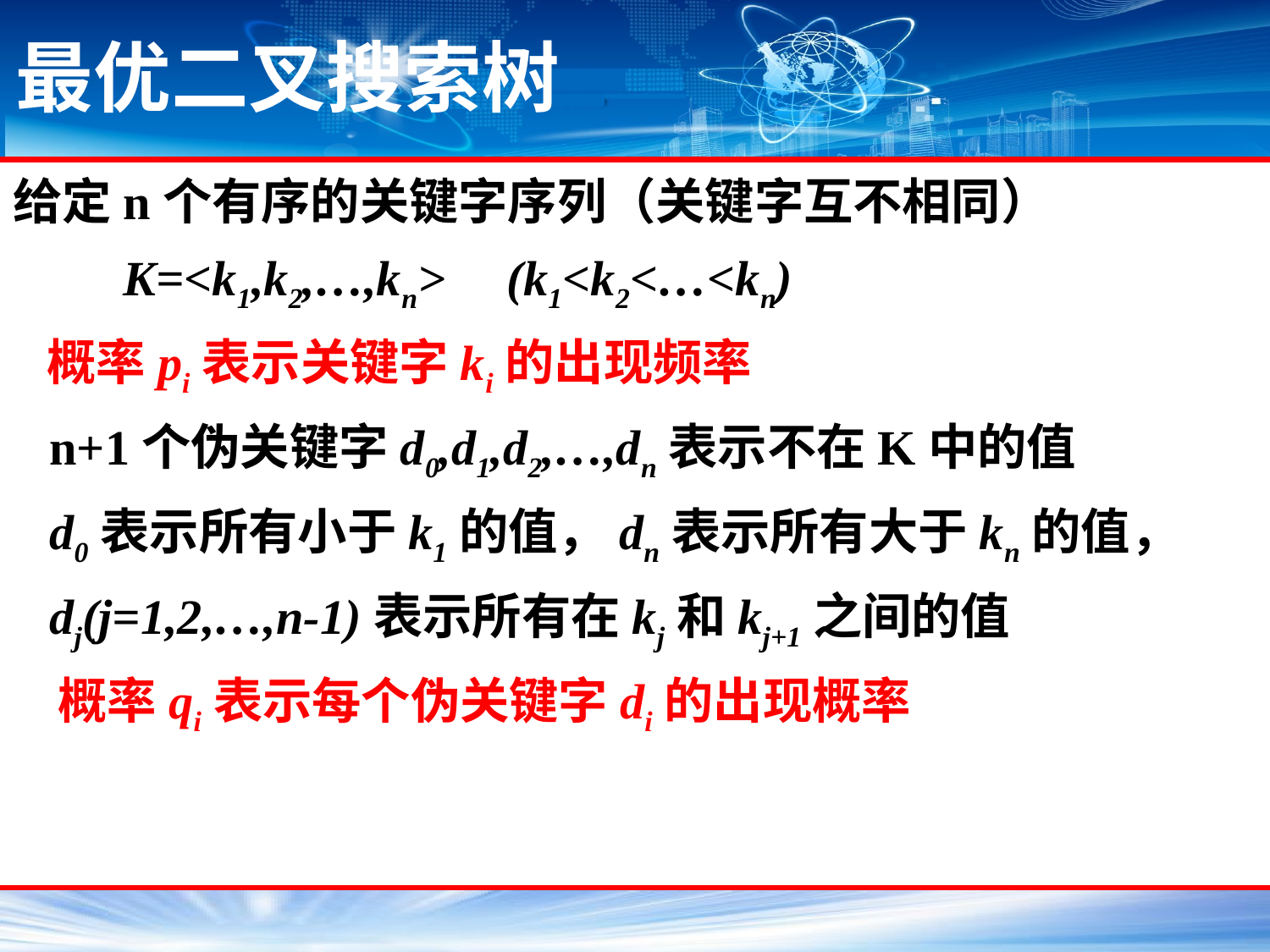

# 最优二叉搜索树
给定n个有序的关键字序列（关键字互不相同）
         K=<k1,k2,…,kn>     (k1<k2<…<kn)
  概率pi表示关键字ki的出现频率
   n+1个伪关键字d0,d1,d2,…,dn表示不在K中的值
   d0表示所有小于k1的值，dn表示所有大于kn的值，
   dj(j=1,2,…,n-1)表示所有在kj和kj+1之间的值
   概率qi表示每个伪关键字di的出现概率